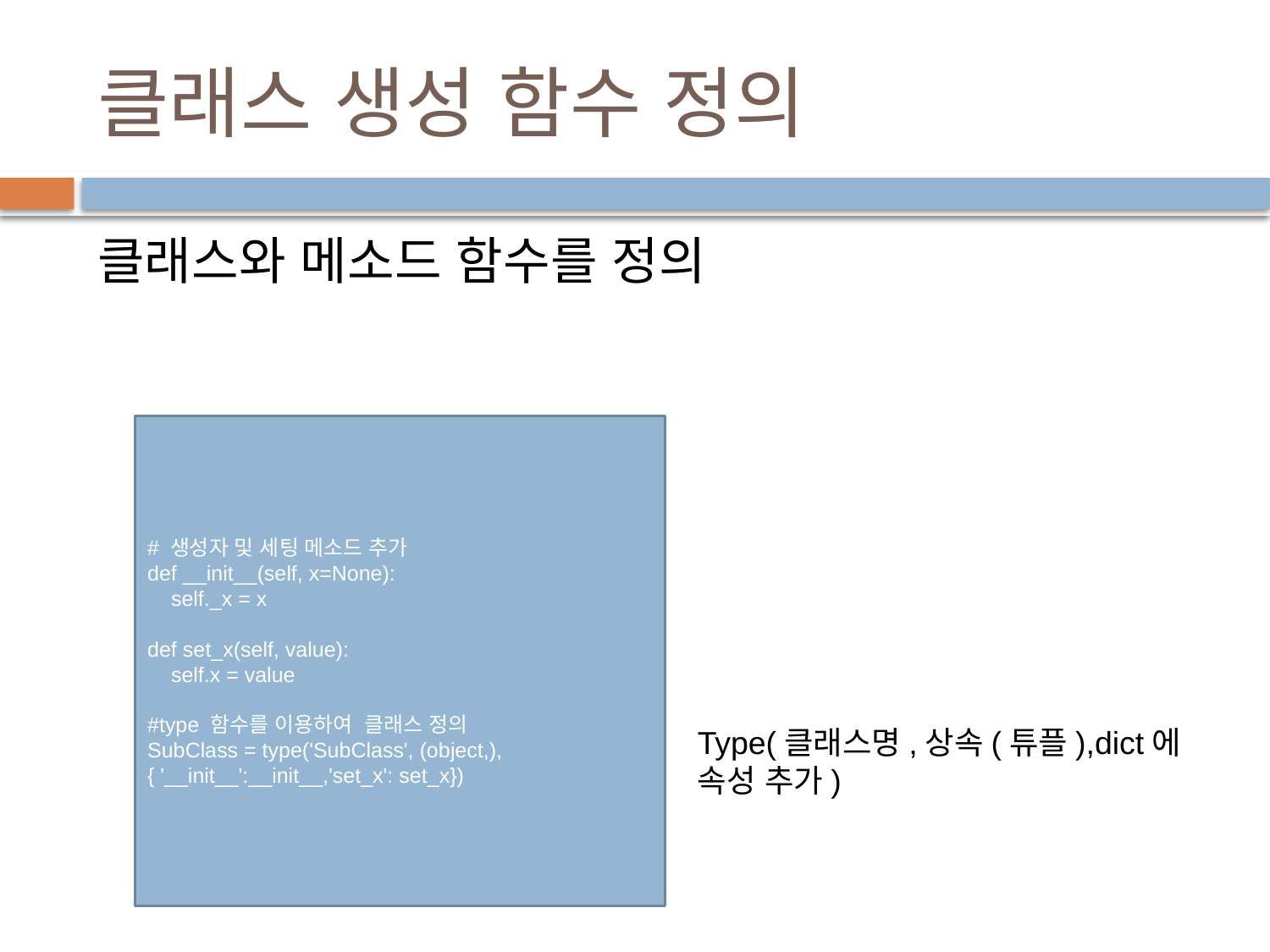

# 클래스 생성 함수 정의
클래스와 메소드 함수를 정의
# 생성자 및 세팅 메소드 추가
def __init__(self, x=None):
    self._x = x

def set_x(self, value):
    self.x = value

#type 함수를 이용하여  클래스 정의
SubClass = type('SubClass', (object,), { '__init__':__init__,'set_x': set_x})
Type(클래스명,상속(튜플),dict에 속성 추가)